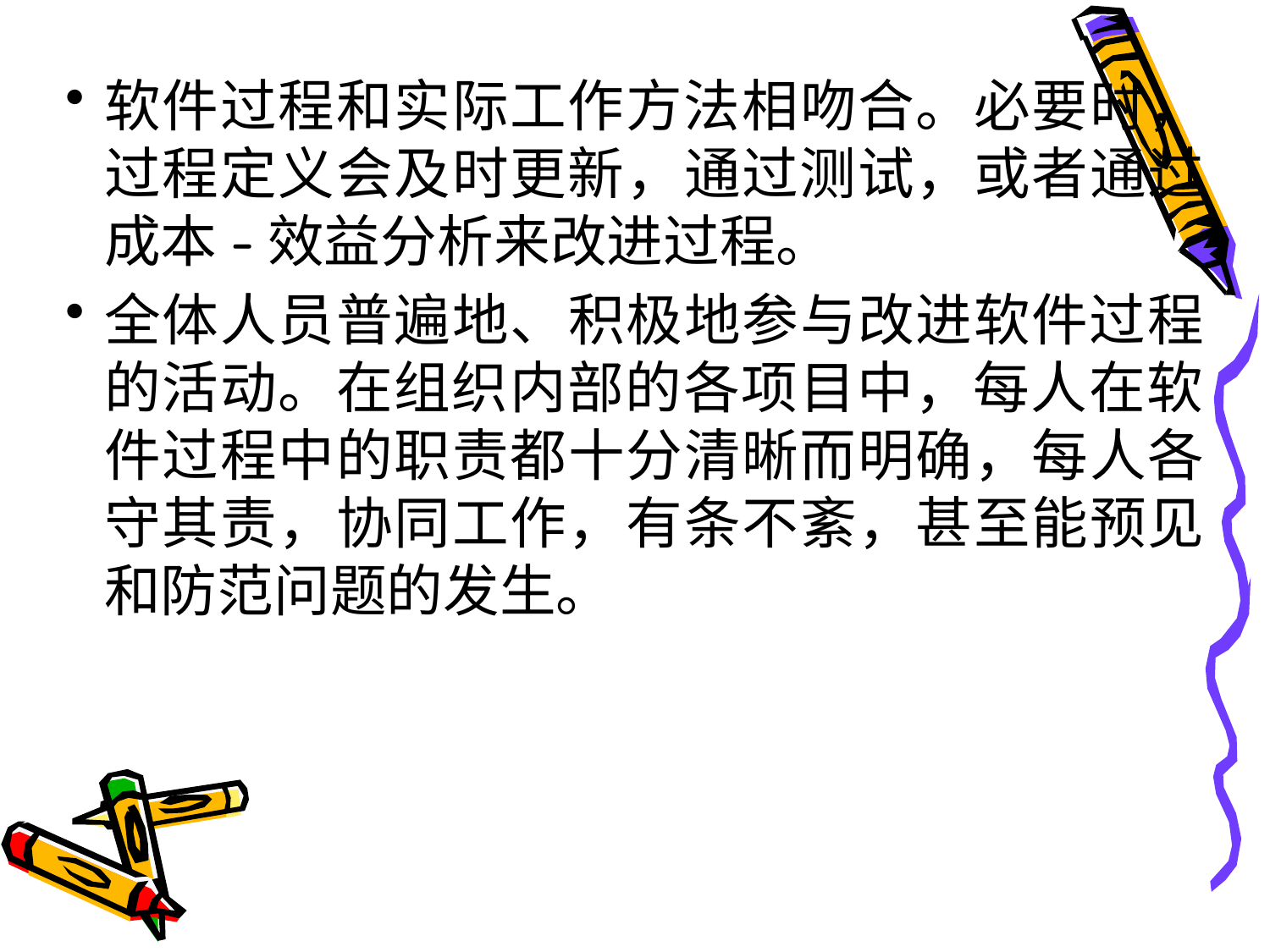

软件过程和实际工作方法相吻合。必要时，过程定义会及时更新，通过测试，或者通过成本-效益分析来改进过程。
全体人员普遍地、积极地参与改进软件过程的活动。在组织内部的各项目中，每人在软件过程中的职责都十分清晰而明确，每人各守其责，协同工作，有条不紊，甚至能预见和防范问题的发生。